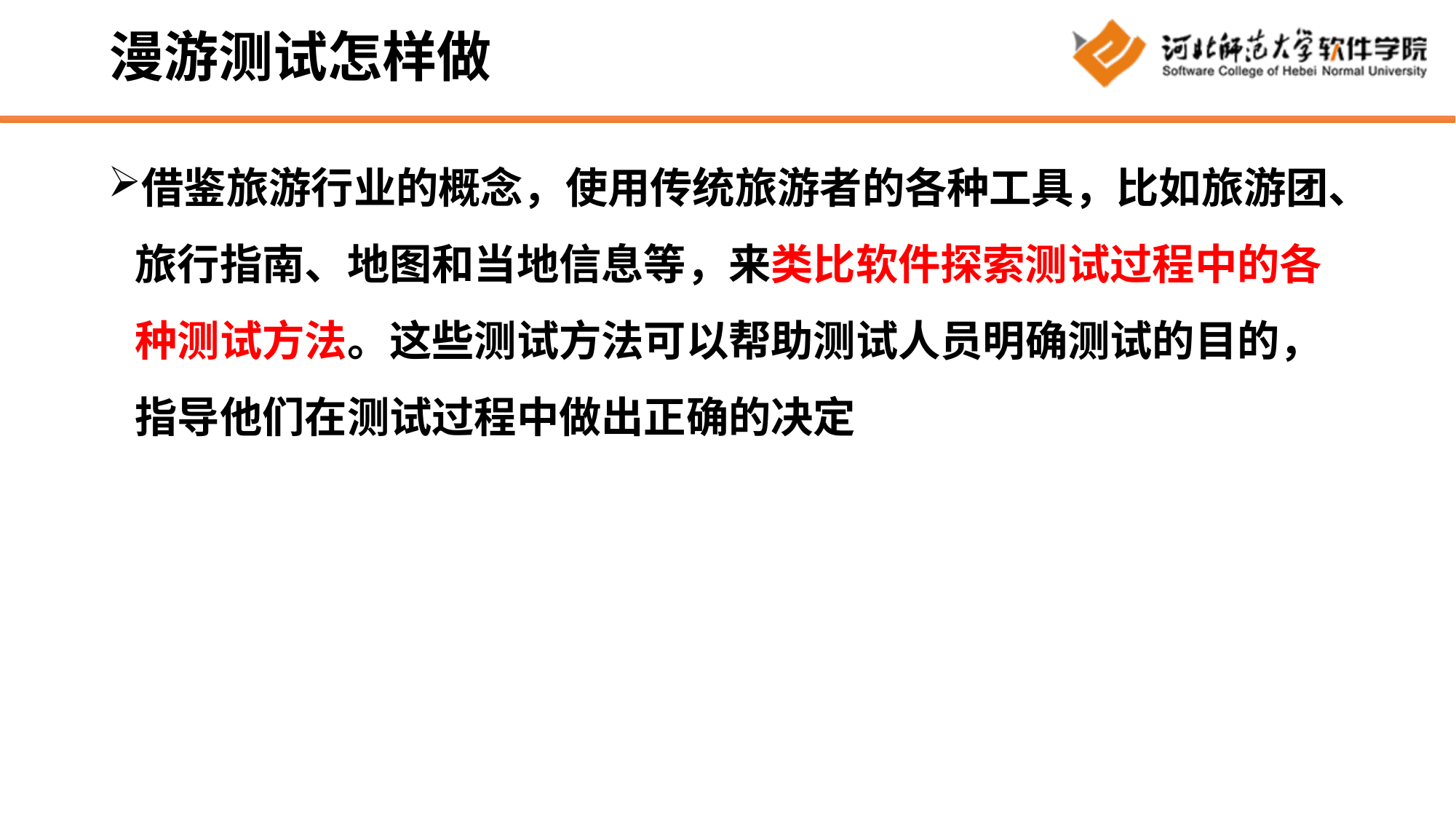

# 漫游测试怎样做
借鉴旅游行业的概念，使用传统旅游者的各种工具，比如旅游团、旅行指南、地图和当地信息等，来类比软件探索测试过程中的各种测试方法。这些测试方法可以帮助测试人员明确测试的目的，指导他们在测试过程中做出正确的决定